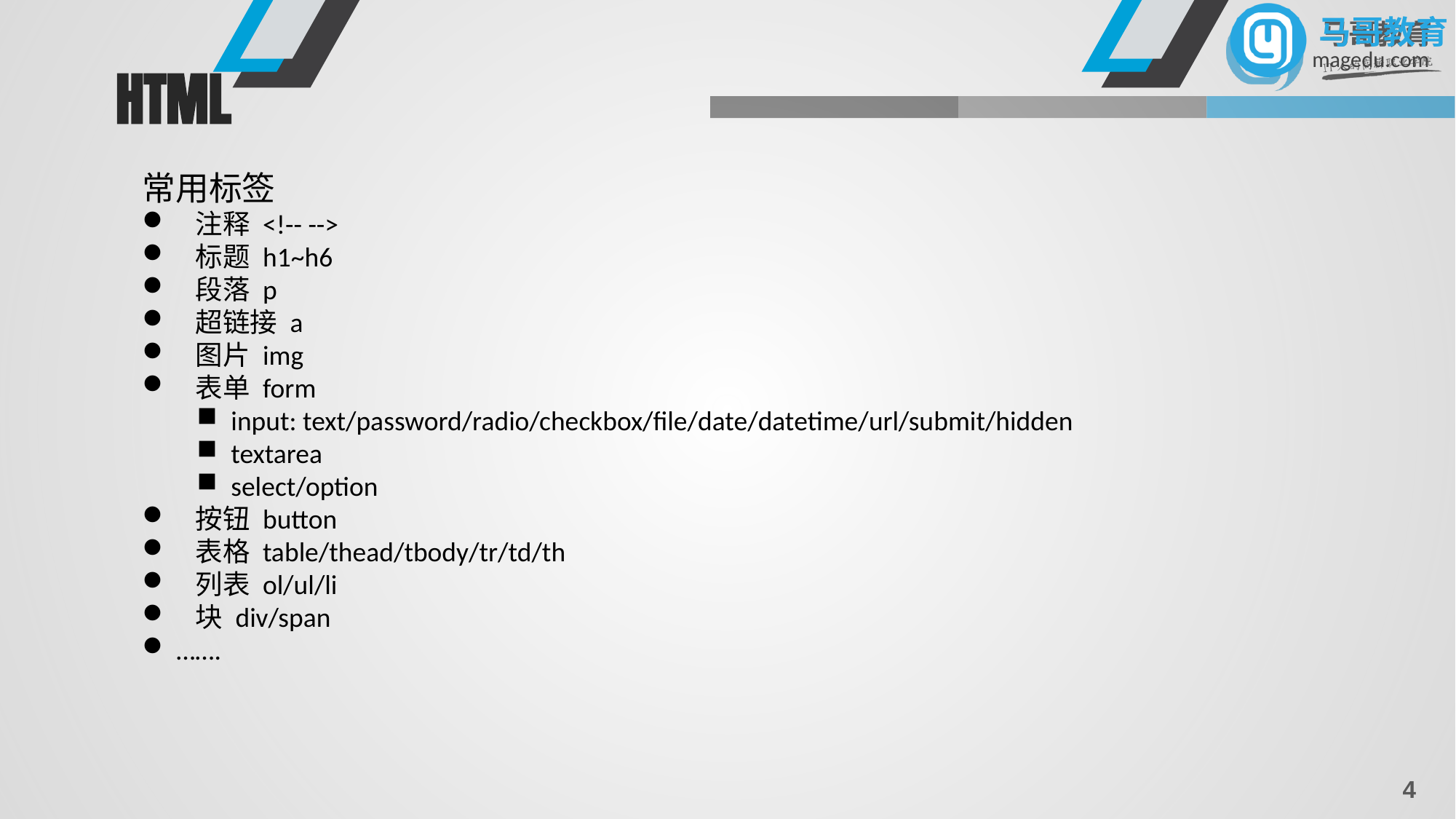

HTML
常用标签
  注释 <!-- -->
  标题 h1~h6
  段落 p
  超链接 a
  图片 img
  表单 form
input: text/password/radio/checkbox/file/date/datetime/url/submit/hidden
textarea
select/option
  按钮 button
  表格 table/thead/tbody/tr/td/th
  列表 ol/ul/li
  块 div/span
…….